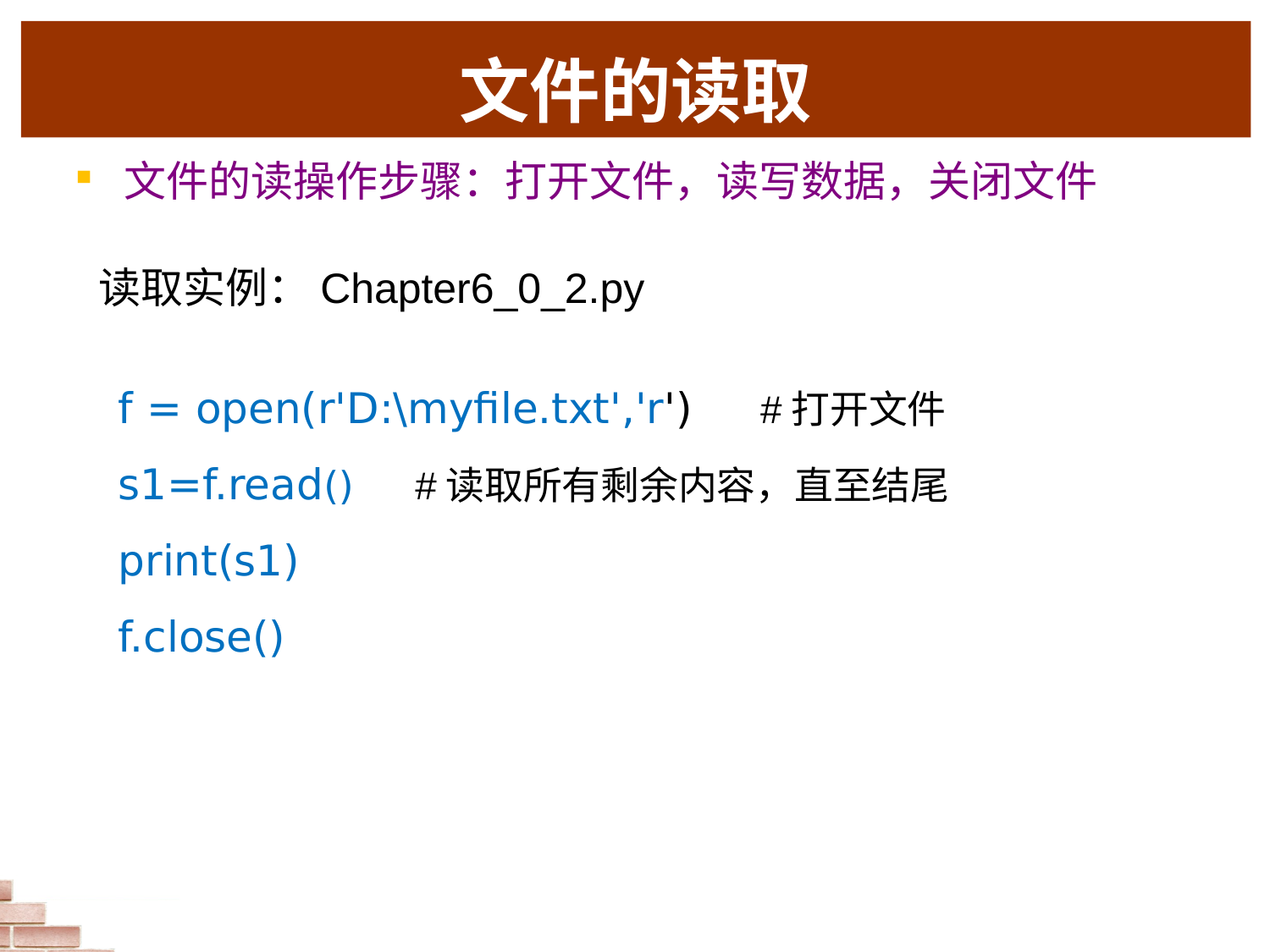

文件的读取
文件的读操作步骤：打开文件，读写数据，关闭文件
读取实例：Chapter6_0_2.py
f = open(r'D:\myfile.txt','r')     #打开文件
s1=f.read()     #读取所有剩余内容，直至结尾
print(s1)
f.close()